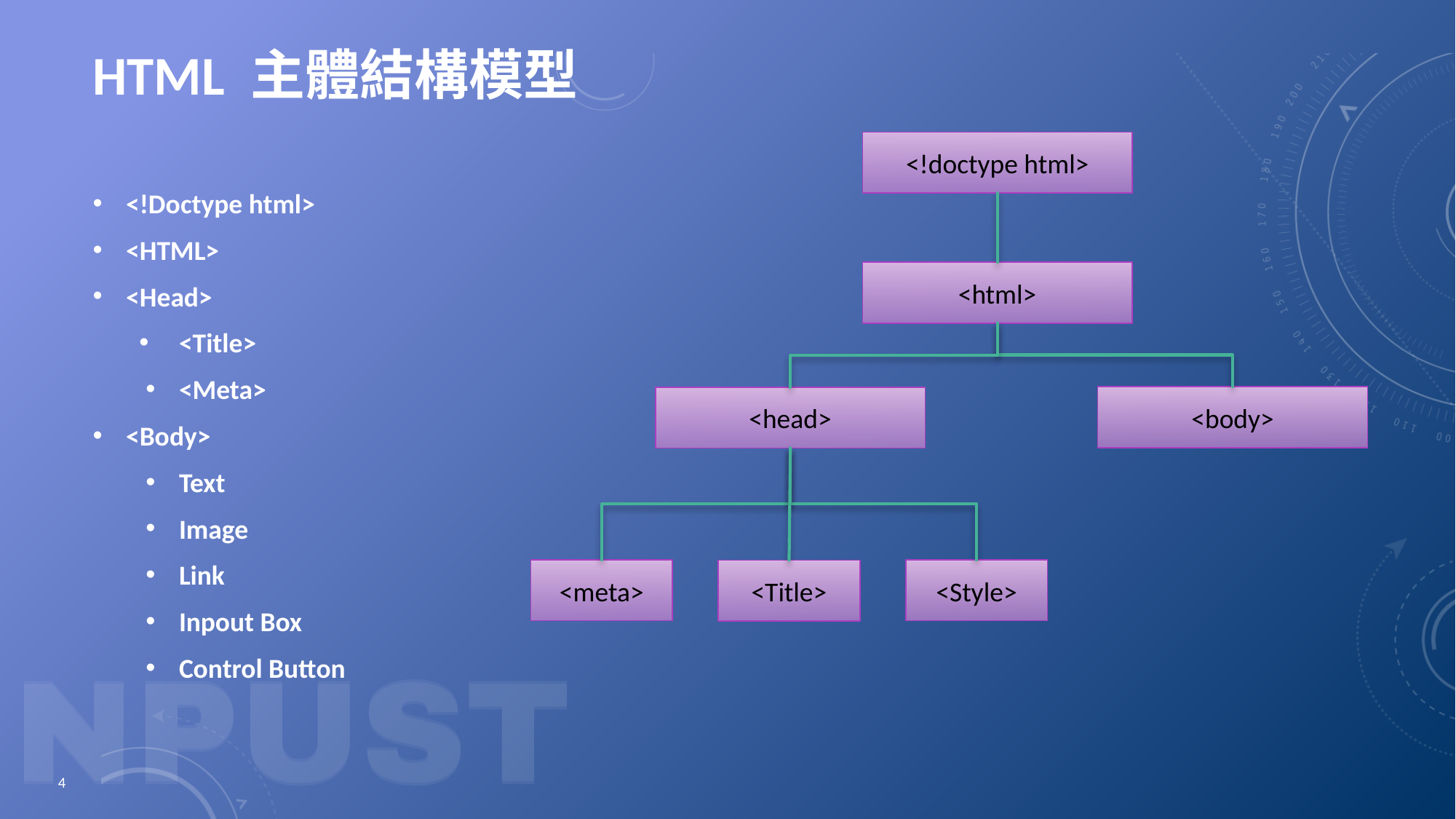

# HTML 主體結構模型
<!doctype html>
<!Doctype html>
<HTML>
<Head>
<Title>
<Meta>
<Body>
Text
Image
Link
Inpout Box
Control Button
<html>
<body>
<head>
<meta>
<Style>
<Title>
4